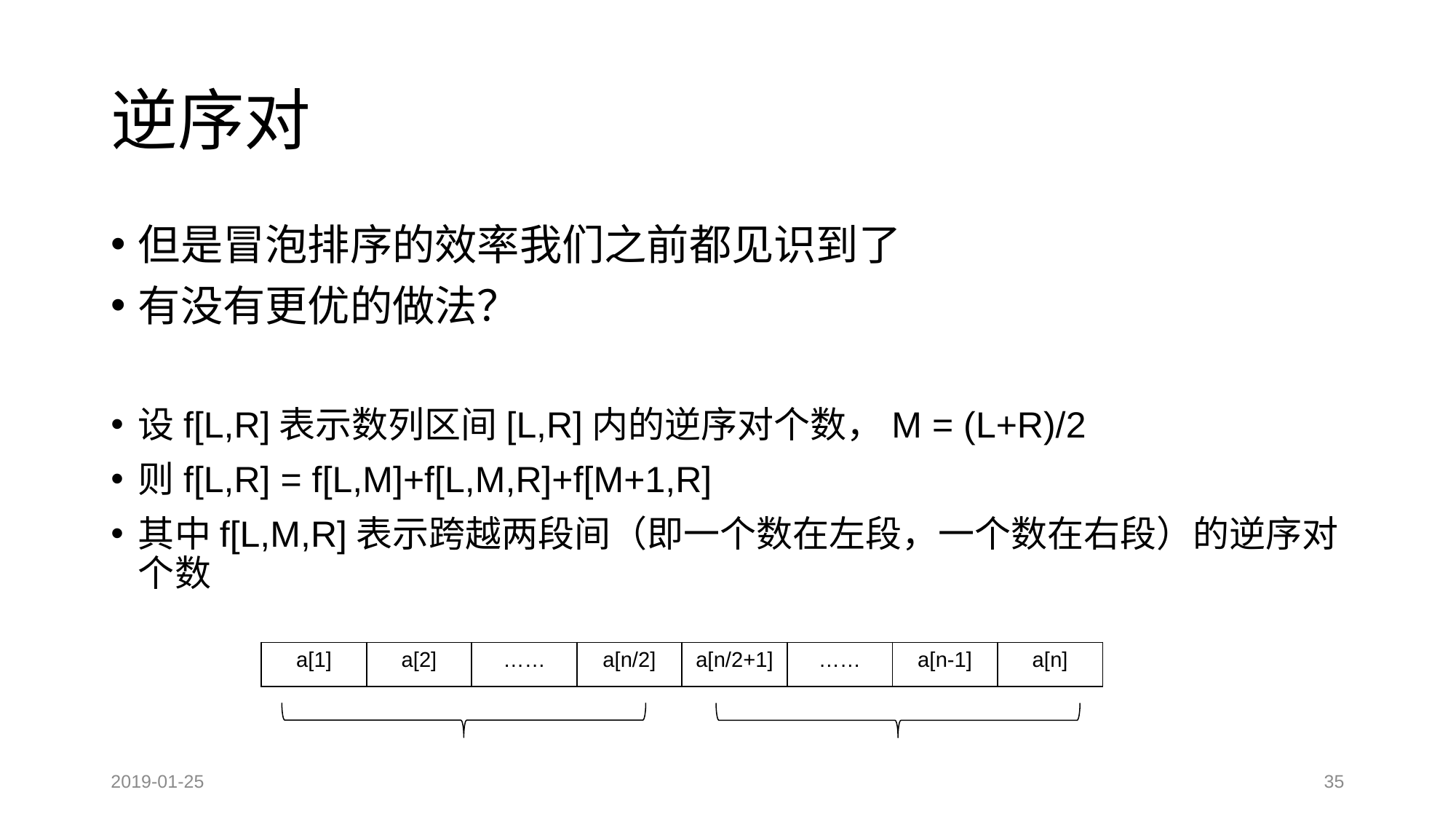

# 逆序对
但是冒泡排序的效率我们之前都见识到了
有没有更优的做法？

设f[L,R]表示数列区间[L,R]内的逆序对个数，M = (L+R)/2
则f[L,R] = f[L,M]+f[L,M,R]+f[M+1,R]
其中f[L,M,R]表示跨越两段间（即一个数在左段，一个数在右段）的逆序对个数

| a[1] | a[2] | …… | a[n/2] | a[n/2+1] | …… | a[n-1] | a[n] |
| --- | --- | --- | --- | --- | --- | --- | --- |

2019-01-25
35